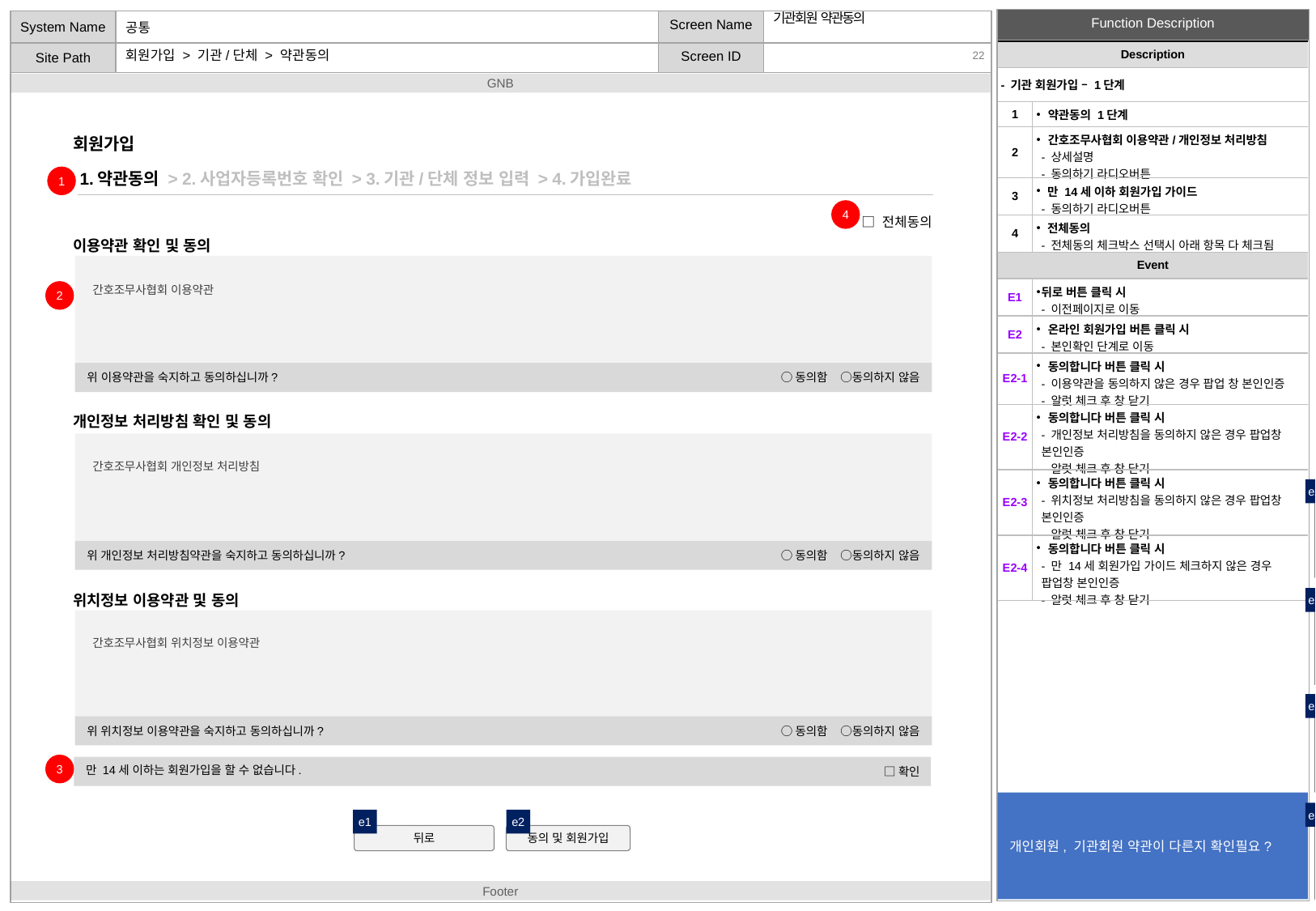

기관회원 약관동의
| Description |  |
| --- | --- |
| - 기관 회원가입 – 1단계 |  |
| 1 | 약관동의 1단계 |
| 2 | 간호조무사협회 이용약관/개인정보 처리방침 - 상세설명 - 동의하기 라디오버튼 |
| 3 | 만 14세 이하 회원가입 가이드 - 동의하기 라디오버튼 |
| 4 | 전체동의 - 전체동의 체크박스 선택시 아래 항목 다 체크됨 |

# 회원가입 > 기관/단체 > 약관동의
회원가입
1.약관동의 > 2.사업자등록번호 확인 > 3.기관/단체 정보 입력 > 4.가입완료
1
4
□ 전체동의
이용약관 확인 및 동의
| Event |  |
| --- | --- |
| E1 | 뒤로 버튼 클릭 시 - 이전페이지로 이동 |
| E2 | 온라인 회원가입 버튼 클릭 시 - 본인확인 단계로 이동 |
| E2-1 | 동의합니다 버튼 클릭 시 - 이용약관을 동의하지 않은 경우 팝업 창 본인인증 - 알럿 체크 후 창 닫기 |
| E2-2 | 동의합니다 버튼 클릭 시 - 개인정보 처리방침을 동의하지 않은 경우 팝업창 본인인증 - 알럿 체크 후 창 닫기 |
| E2-3 | 동의합니다 버튼 클릭 시 - 위치정보 처리방침을 동의하지 않은 경우 팝업창 본인인증 - 알럿 체크 후 창 닫기 |
| E2-4 | 동의합니다 버튼 클릭 시 - 만 14세 회원가입 가이드 체크하지 않은 경우 팝업창 본인인증 - 알럿 체크 후 창 닫기 |

간호조무사협회 이용약관
2

○동의함    ○동의하지 않음
위 이용약관을 숙지하고 동의하십니까?
개인정보 처리방침 확인 및 동의

간호조무사협회 개인정보 처리방침
e2-1

이용약관을 동의하지 않았습니다.
확인

○동의함    ○동의하지 않음
위 개인정보 처리방침약관을 숙지하고 동의하십니까?
□ 위 개인정보 처리방침을 숙지하였으며, 해당 내용에 동의합니다.
위치정보 이용약관 및 동의
e2-2

개인정보 처리방침을 동의하지 않았습니다..
확인

간호조무사협회 위치정보 이용약관
간호조무사협회 개인정보 처리방침
e2-3

휴업 처리된 사업자번호 입니다.
고객센터에 문의 해 주세요.
확인

위 위치정보 이용약관을 숙지하고 동의하십니까?
○동의함    ○동의하지 않음
3

만 14세 이하는 회원가입을 할 수 없습니다.
□확인
개인회원, 기관회원 약관이 다른지 확인필요?
e3-4
e1
e2

“만 14세 이하 회원가입 할 수 없습니다"를 체크하지 않았습니다.
확인
동의 및 회원가입
뒤로